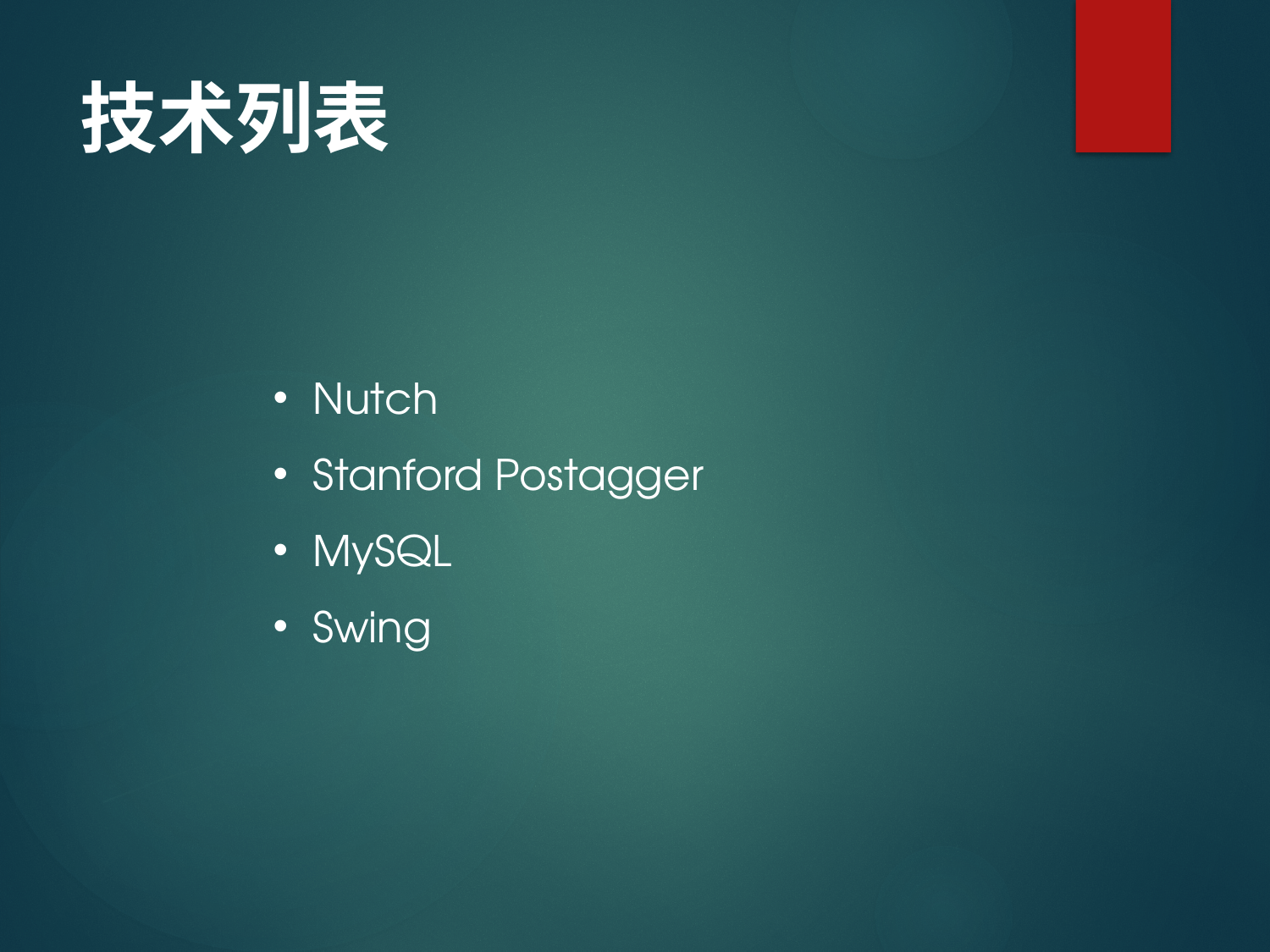

# 技术列表
Nutch
Stanford Postagger
MySQL
Swing